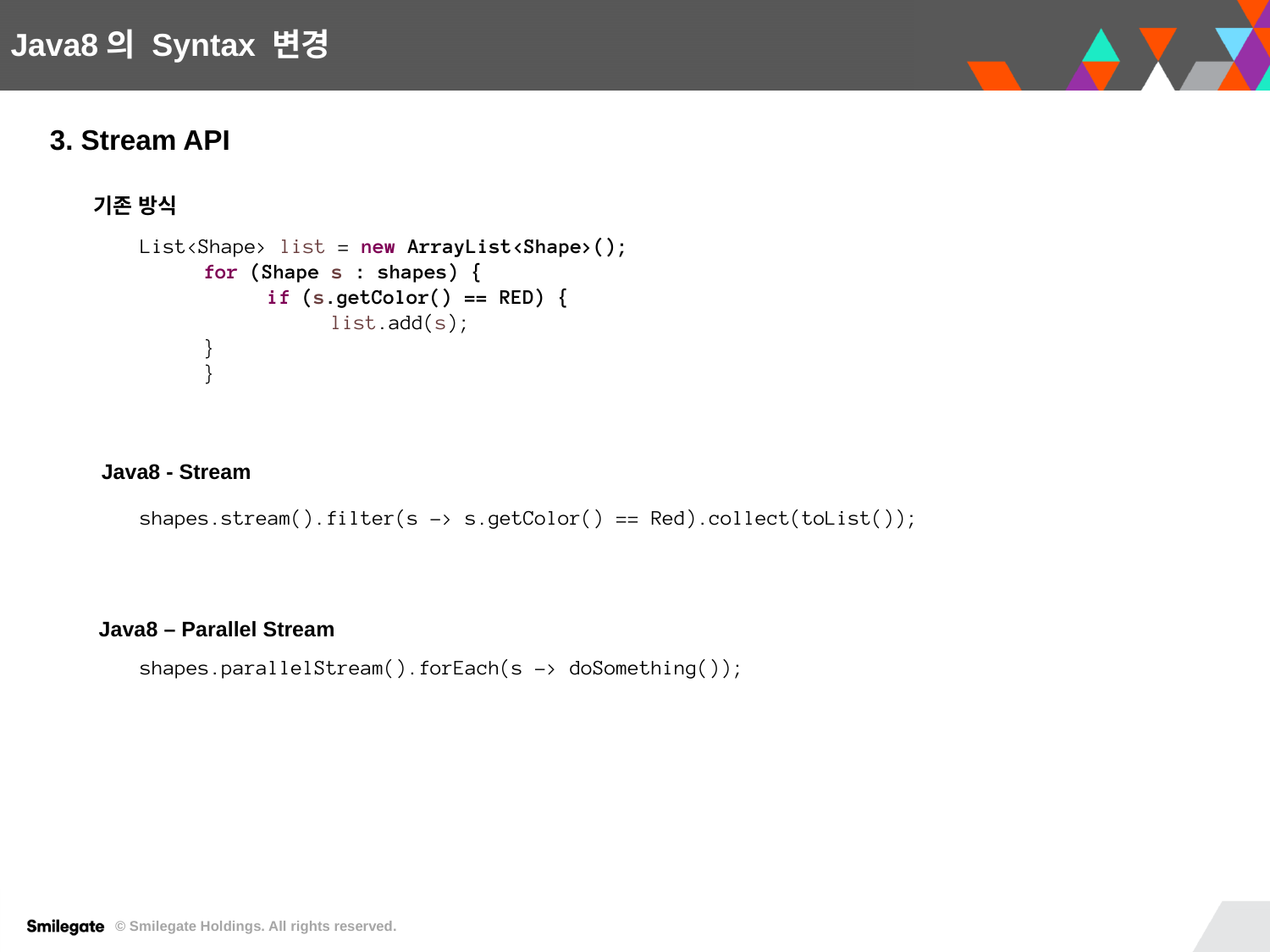

Java8의 Syntax 변경
3. Stream API
기존 방식
List<Shape> list = new ArrayList<Shape>();
for (Shape s : shapes) {
if (s.getColor() == RED) {
list.add(s);
}
}
Java8 - Stream
shapes.stream().filter(s -> s.getColor() == Red).collect(toList());
Java8 – Parallel Stream
shapes.parallelStream().forEach(s -> doSomething());